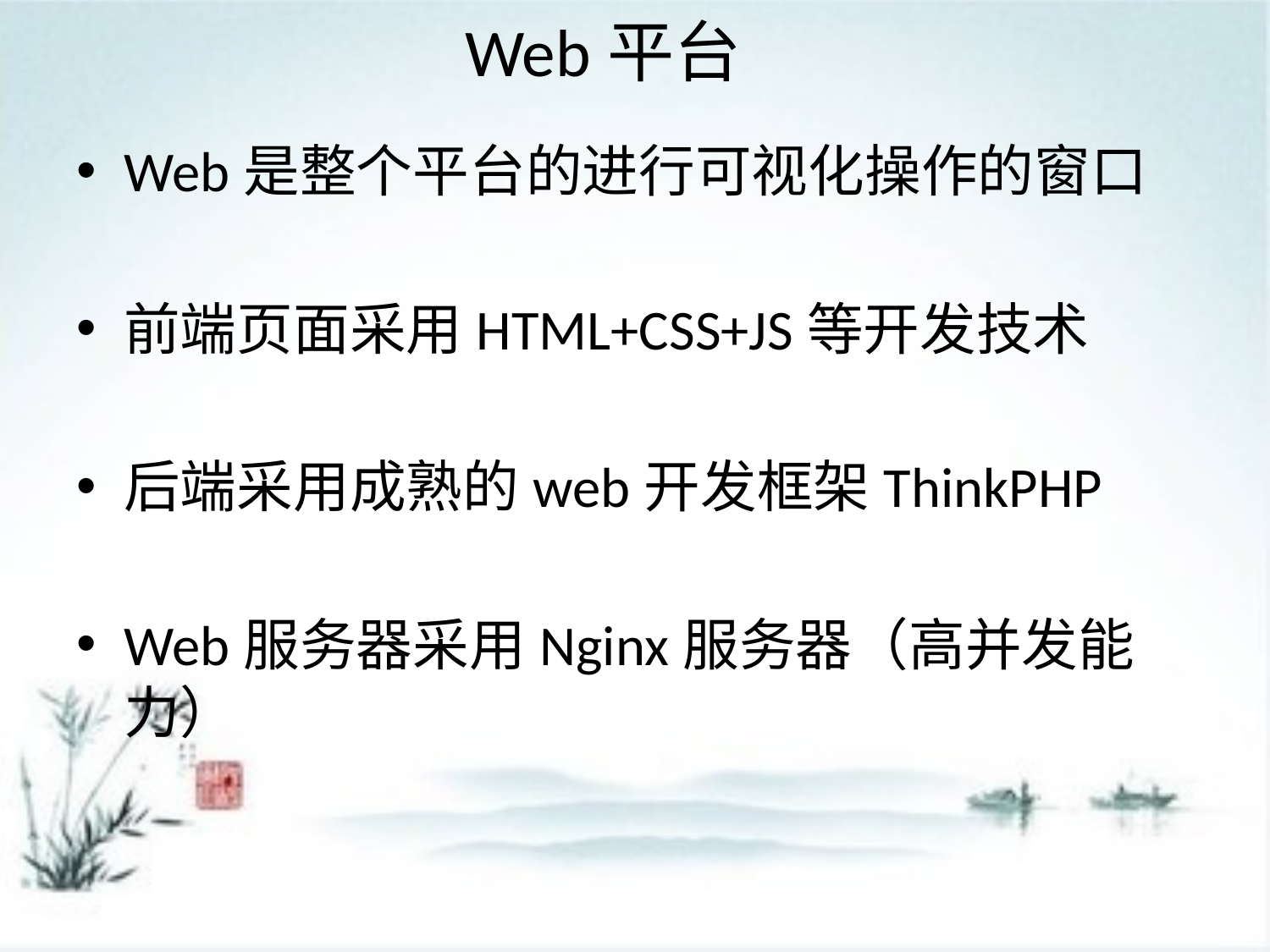

# Web平台
Web是整个平台的进行可视化操作的窗口

前端页面采用HTML+CSS+JS等开发技术

后端采用成熟的web开发框架ThinkPHP

Web服务器采用Nginx服务器（高并发能力）